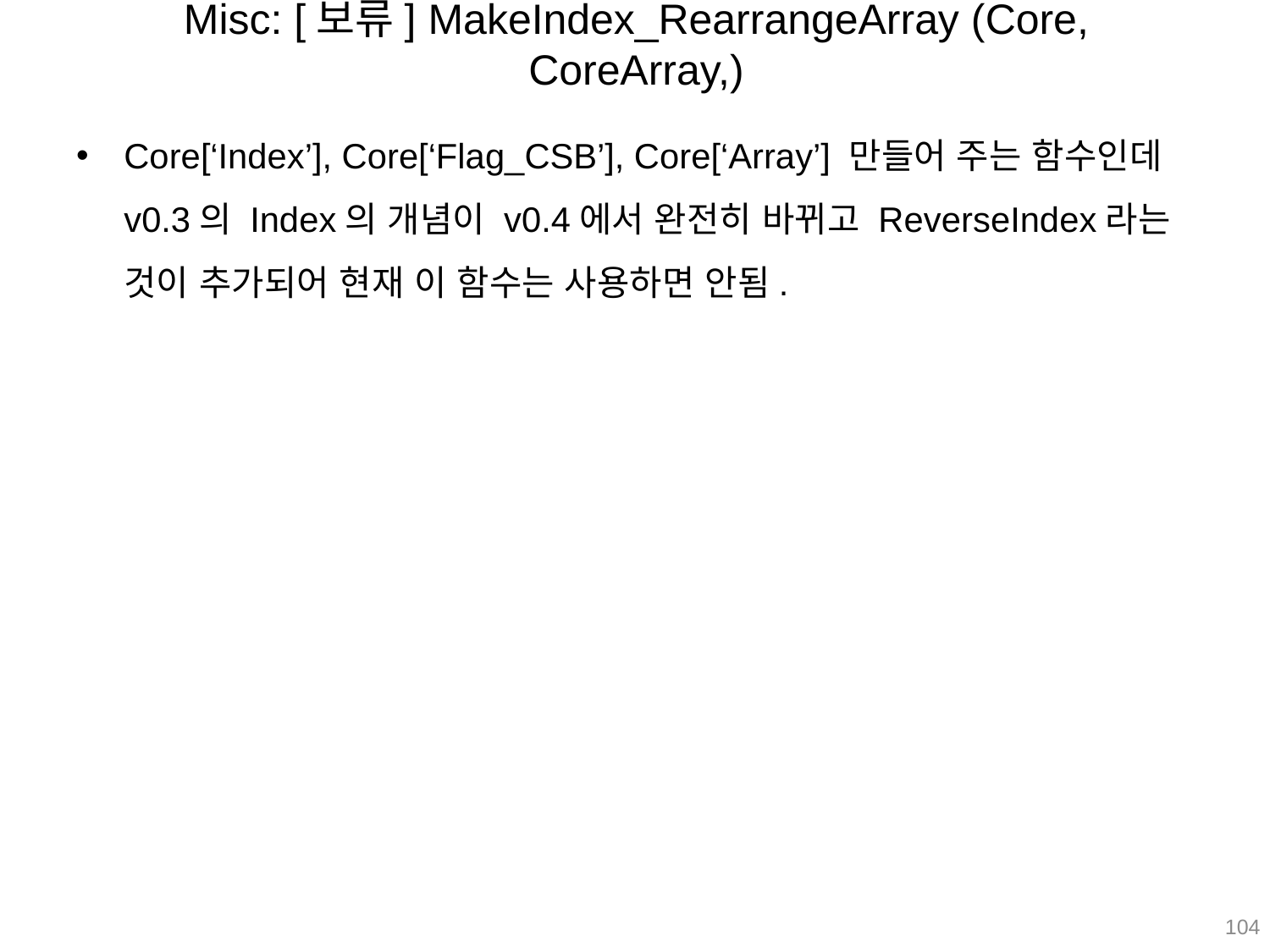

# Misc: [보류] MakeIndex_RearrangeArray (Core, CoreArray,)
Core[‘Index’], Core[‘Flag_CSB’], Core[‘Array’] 만들어 주는 함수인데 v0.3의 Index의 개념이 v0.4에서 완전히 바뀌고 ReverseIndex라는 것이 추가되어 현재 이 함수는 사용하면 안됨.

104